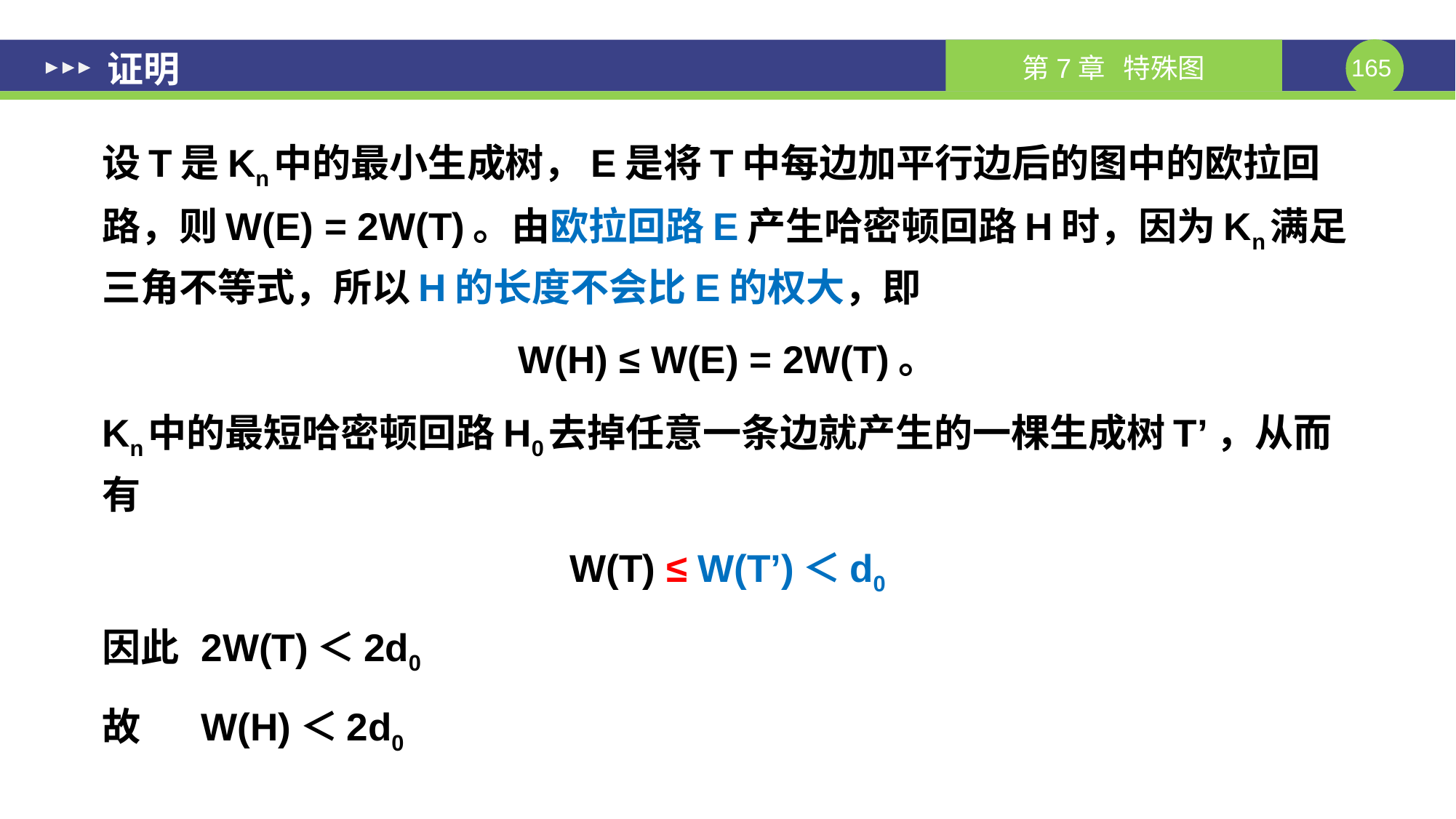

# 证明
设T是Kn中的最小生成树，E是将T中每边加平行边后的图中的欧拉回路，则W(E) = 2W(T)。由欧拉回路E产生哈密顿回路H时，因为Kn满足三角不等式，所以H的长度不会比E的权大，即
W(H) ≤ W(E) = 2W(T)。
Kn中的最短哈密顿回路H0去掉任意一条边就产生的一棵生成树T’，从而有
W(T) ≤ W(T’)＜d0
因此			2W(T)＜2d0
故			W(H)＜2d0